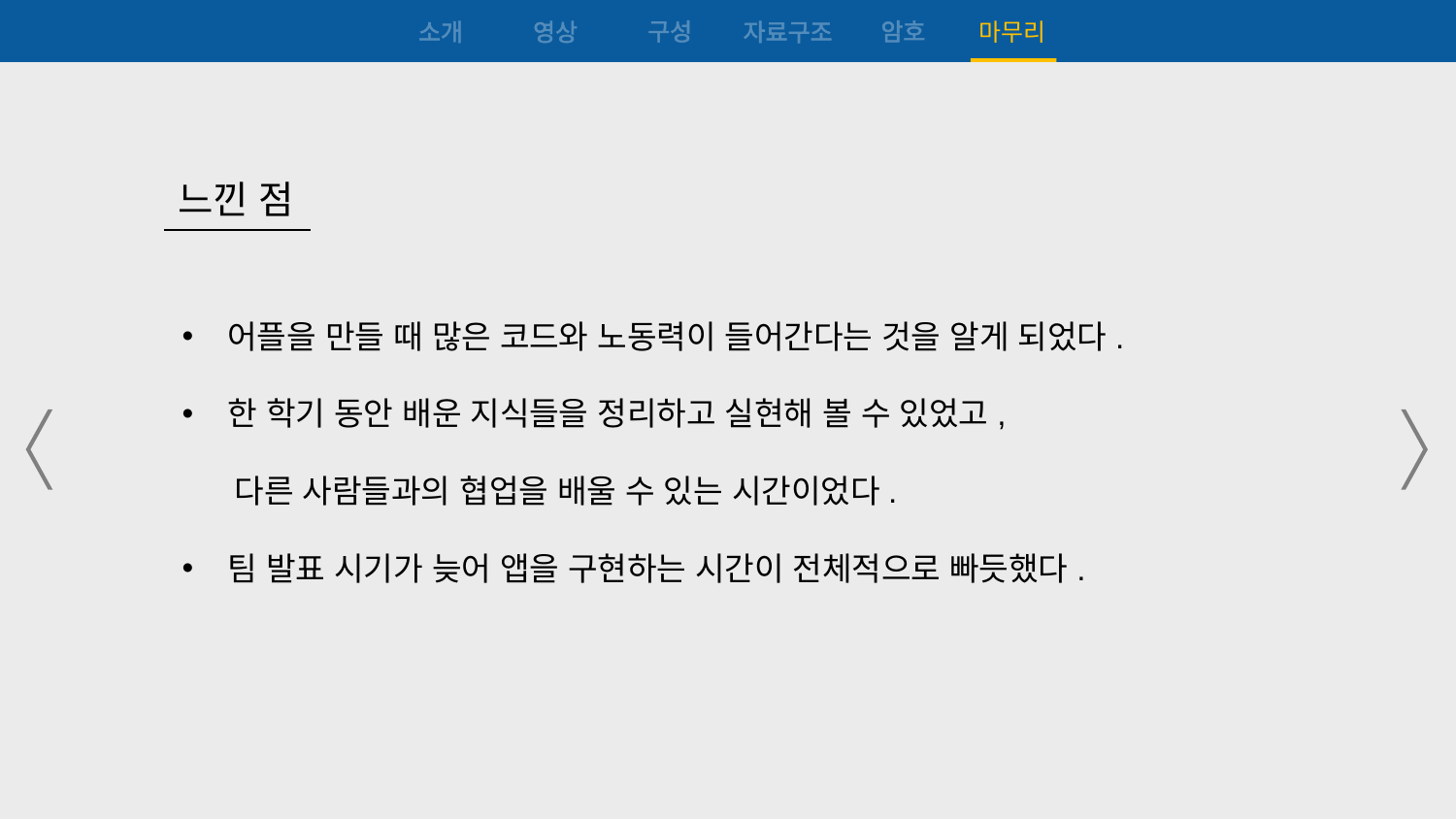

암호
구성
소개
영상
자료구조
마무리

느낀 점
어플을 만들 때 많은 코드와 노동력이 들어간다는 것을 알게 되었다.
한 학기 동안 배운 지식들을 정리하고 실현해 볼 수 있었고,
     다른 사람들과의 협업을 배울 수 있는 시간이었다.
팀 발표 시기가 늦어 앱을 구현하는 시간이 전체적으로 빠듯했다.